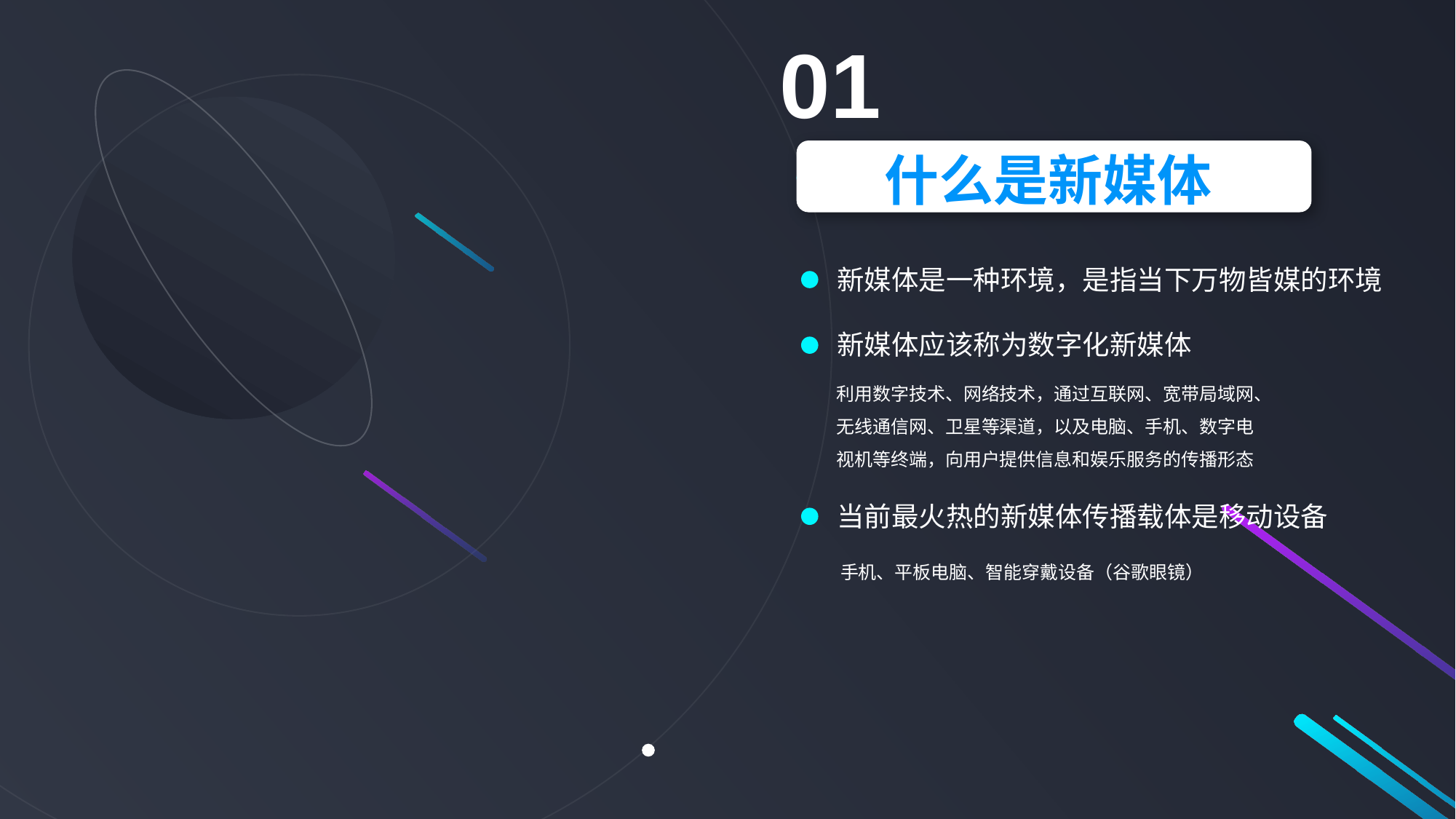

01

什么是新媒体

   新媒体是一种环境，是指当下万物皆媒的环境

   新媒体应该称为数字化新媒体

利用数字技术、网络技术，通过互联网、宽带局域网、
无线通信网、卫星等渠道，以及电脑、手机、数字电
视机等终端，向用户提供信息和娱乐服务的传播形态

   当前最火热的新媒体传播载体是移动设备

手机、平板电脑、智能穿戴设备（谷歌眼镜）